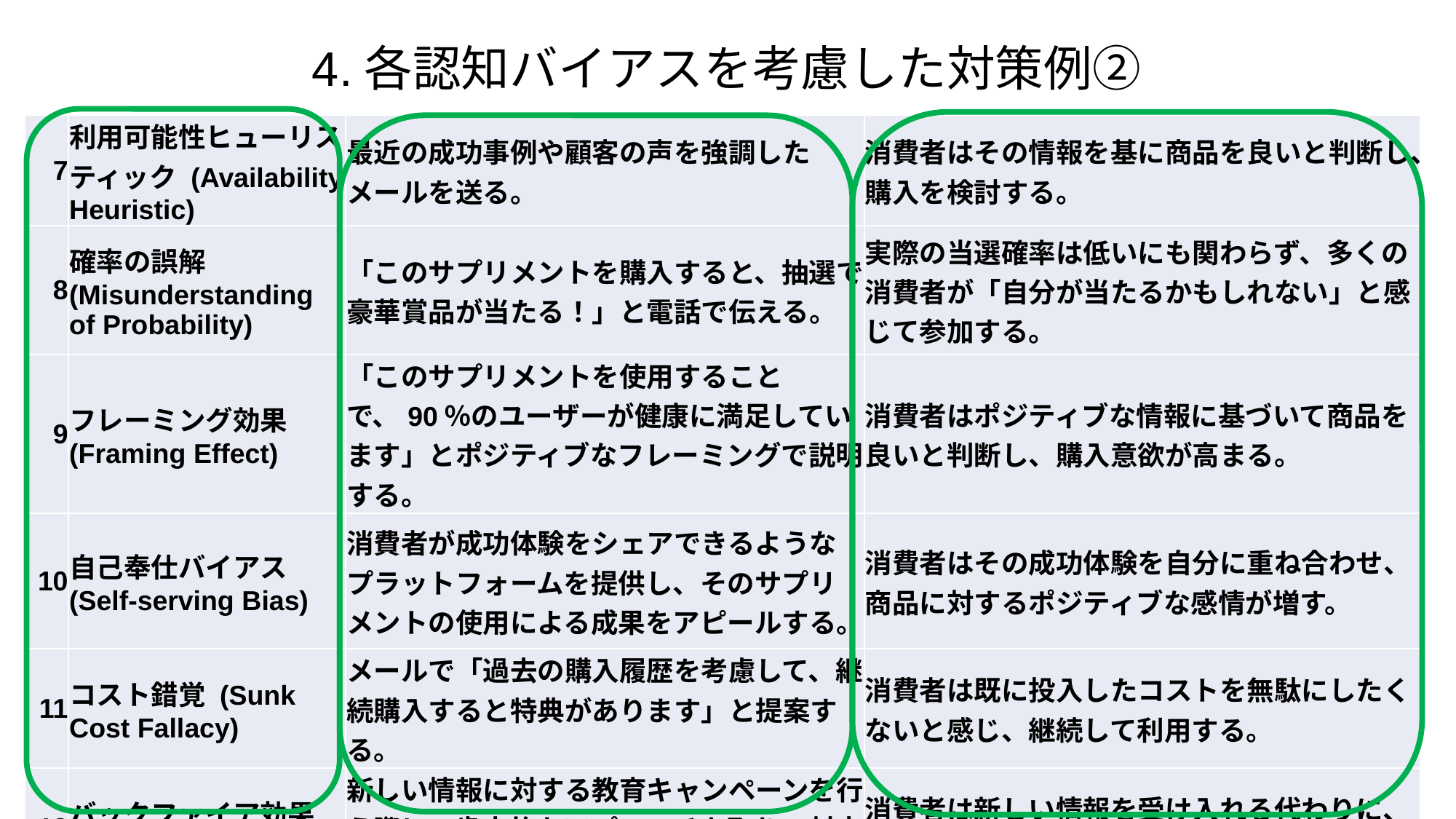

# 4.各認知バイアスを考慮した対策例②

| 7 | 利用可能性ヒューリスティック (Availability Heuristic) | 最近の成功事例や顧客の声を強調したメールを送る。 | 消費者はその情報を基に商品を良いと判断し、購入を検討する。 |
| --- | --- | --- | --- |
| 8 | 確率の誤解 (Misunderstanding of Probability) | 「このサプリメントを購入すると、抽選で豪華賞品が当たる！」と電話で伝える。 | 実際の当選確率は低いにも関わらず、多くの消費者が「自分が当たるかもしれない」と感じて参加する。 |
| 9 | フレーミング効果 (Framing Effect) | 「このサプリメントを使用することで、90％のユーザーが健康に満足しています」とポジティブなフレーミングで説明する。 | 消費者はポジティブな情報に基づいて商品を良いと判断し、購入意欲が高まる。 |
| 10 | 自己奉仕バイアス (Self-serving Bias) | 消費者が成功体験をシェアできるようなプラットフォームを提供し、そのサプリメントの使用による成果をアピールする。 | 消費者はその成功体験を自分に重ね合わせ、商品に対するポジティブな感情が増す。 |
| 11 | コスト錯覚 (Sunk Cost Fallacy) | メールで「過去の購入履歴を考慮して、継続購入すると特典があります」と提案する。 | 消費者は既に投入したコストを無駄にしたくないと感じ、継続して利用する。 |
| 12 | バックファイア効果 (Backfire Effect) | 新しい情報に対する教育キャンペーンを行う際に、肯定的なアプローチを取り、対立を避ける。 | 消費者は新しい情報を受け入れる代わりに、既存の信念をさらに強固にする。 |